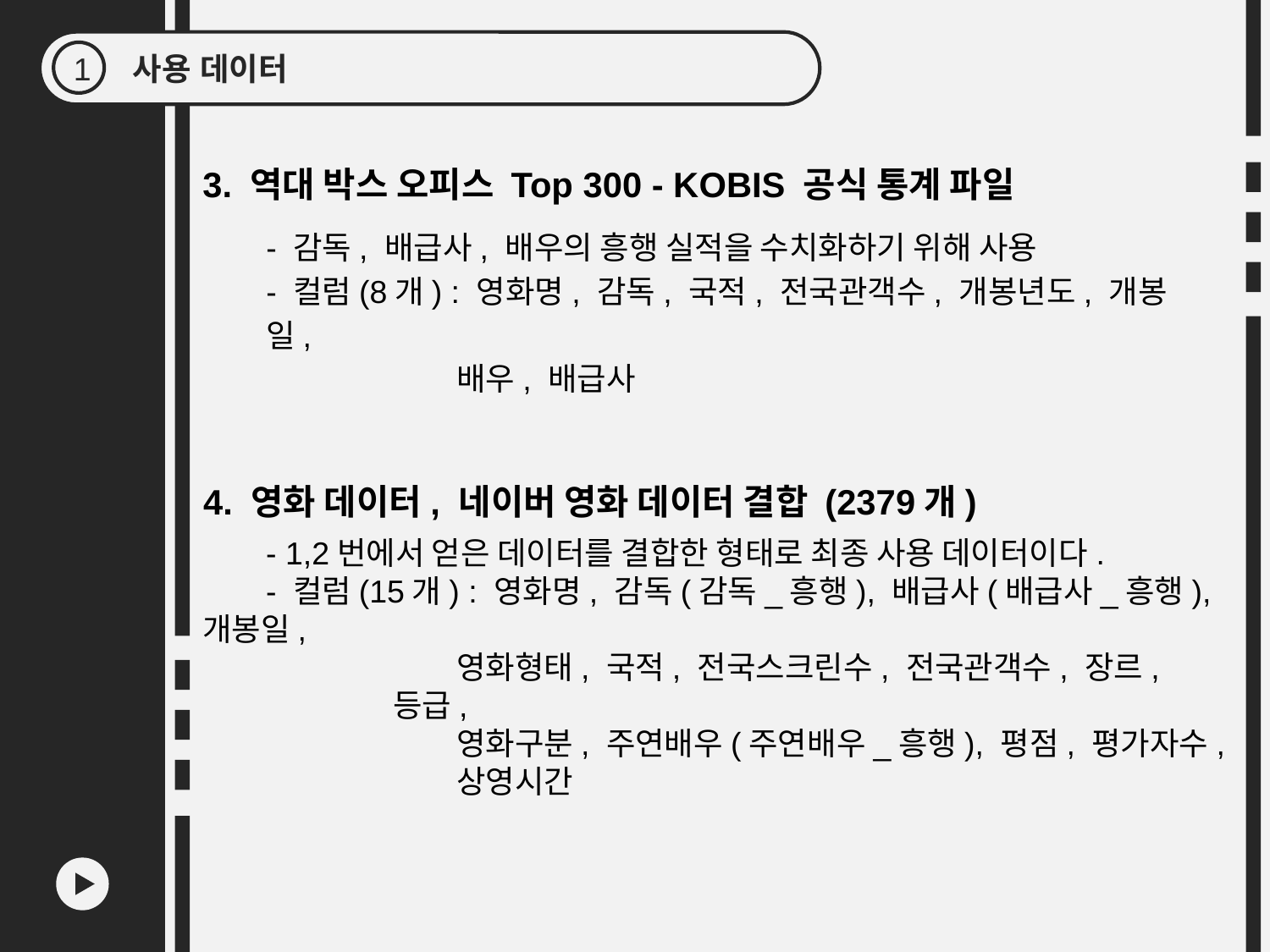

사용 데이터
1
3. 역대 박스 오피스 Top 300 - KOBIS 공식 통계 파일
- 감독, 배급사, 배우의 흥행 실적을 수치화하기 위해 사용
- 컬럼(8개) : 영화명, 감독, 국적, 전국관객수, 개봉년도, 개봉일,
배우, 배급사
4. 영화 데이터, 네이버 영화 데이터 결합 (2379개)
- 1,2번에서 얻은 데이터를 결합한 형태로 최종 사용 데이터이다.
- 컬럼(15개) : 영화명, 감독(감독_흥행), 배급사(배급사_흥행), 개봉일,
영화형태, 국적, 전국스크린수, 전국관객수, 장르, 등급,
영화구분, 주연배우(주연배우_흥행), 평점, 평가자수,
상영시간